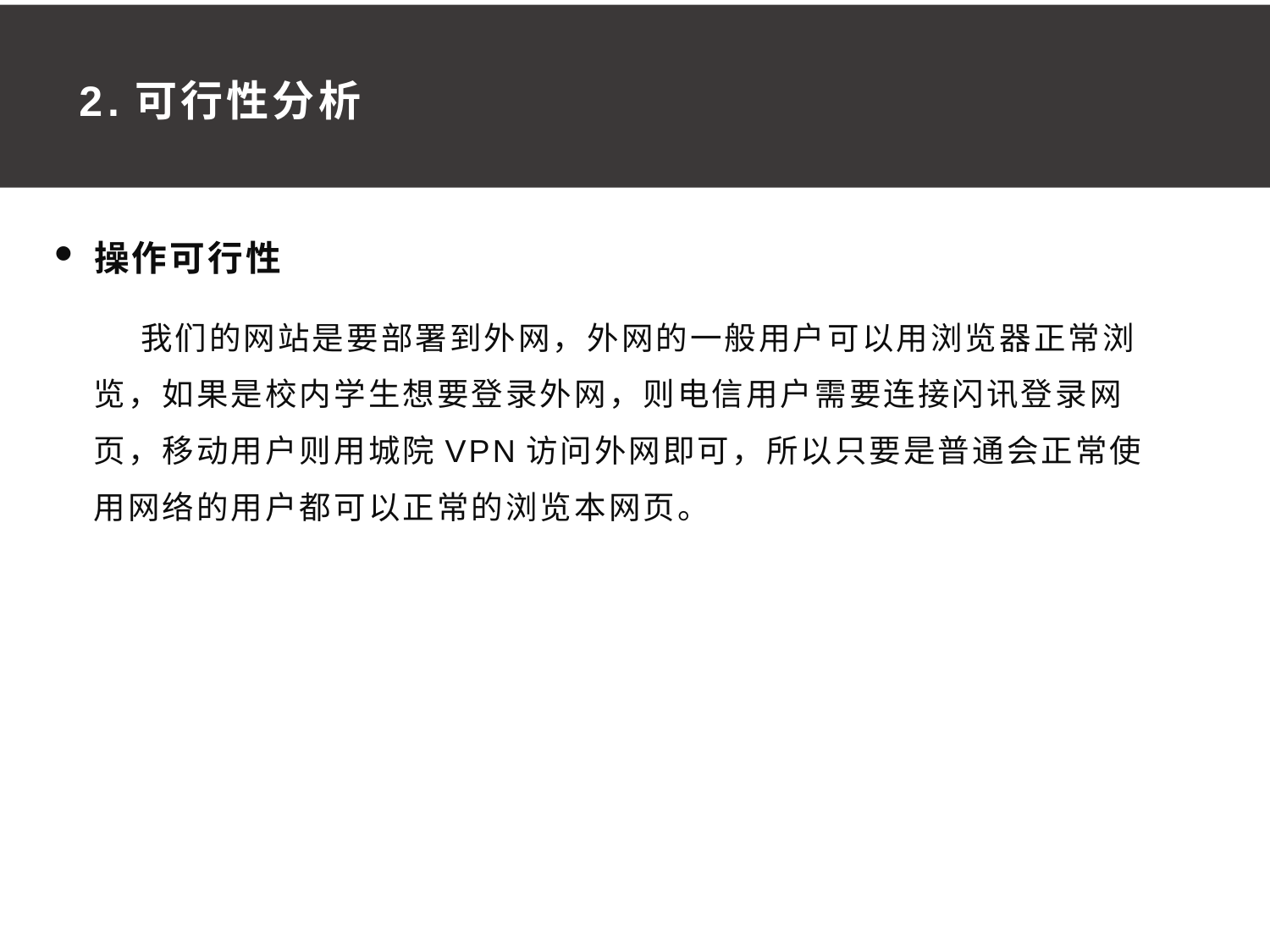

2.可行性分析
操作可行性
    我们的网站是要部署到外网，外网的一般用户可以用浏览器正常浏览，如果是校内学生想要登录外网，则电信用户需要连接闪讯登录网页，移动用户则用城院VPN访问外网即可，所以只要是普通会正常使用网络的用户都可以正常的浏览本网页。